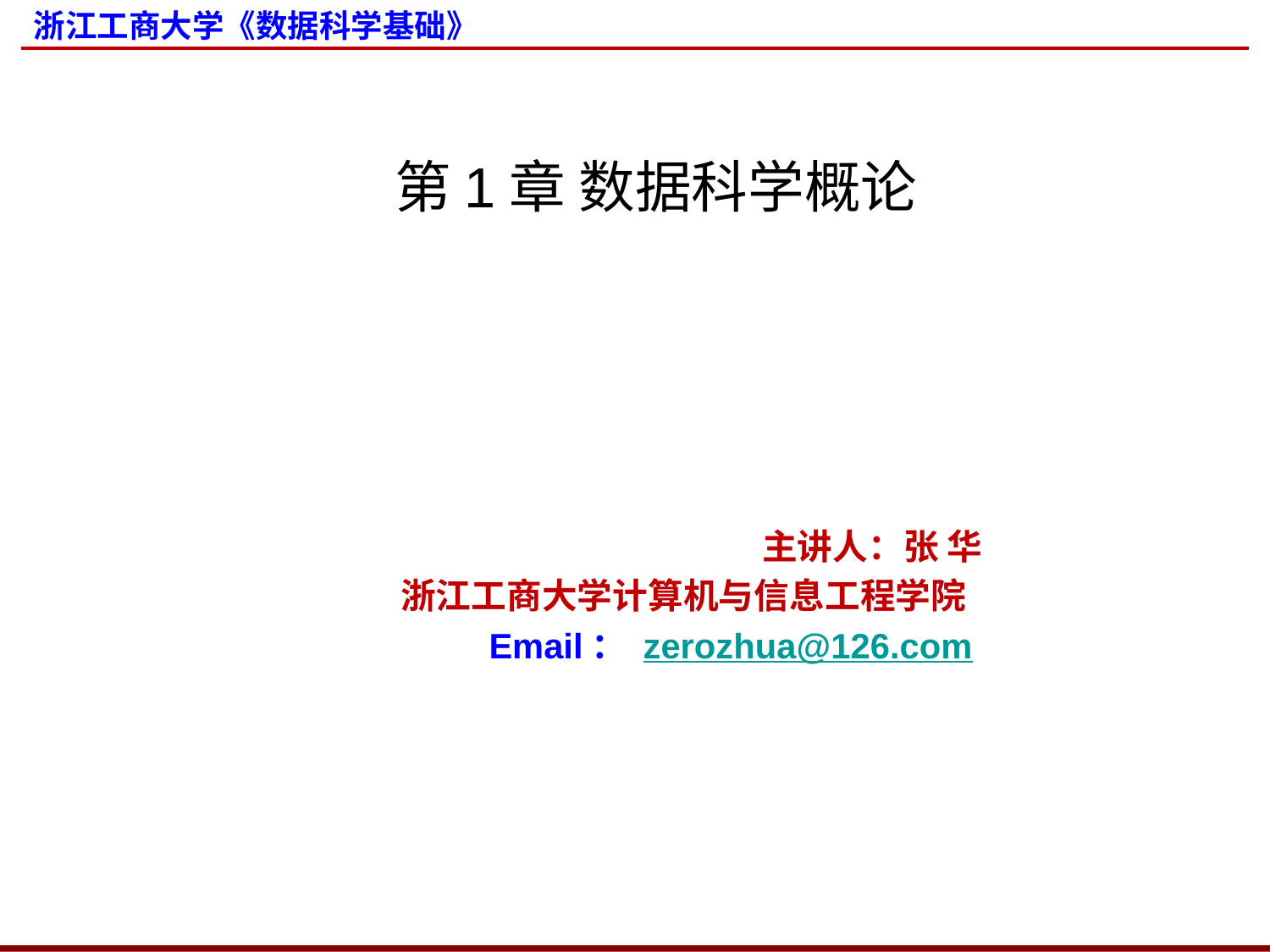

浙江工商大学《数据科学基础》
第1章 数据科学概论
 主讲人：张 华
浙江工商大学计算机与信息工程学院
               Email： zerozhua@126.com